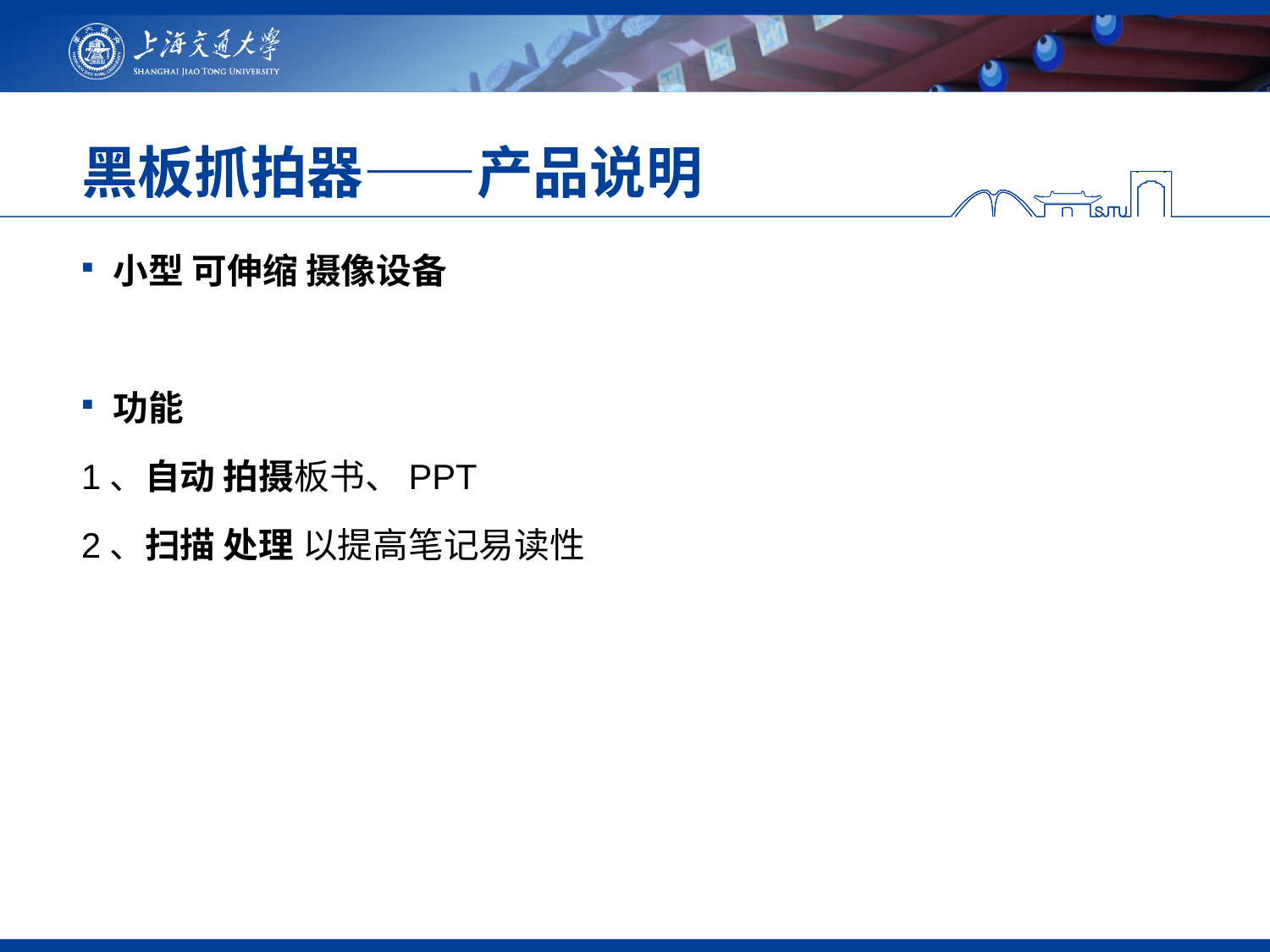

# 黑板抓拍器——产品说明
小型 可伸缩 摄像设备

功能
1、自动 拍摄板书、PPT
2、扫描 处理 以提高笔记易读性